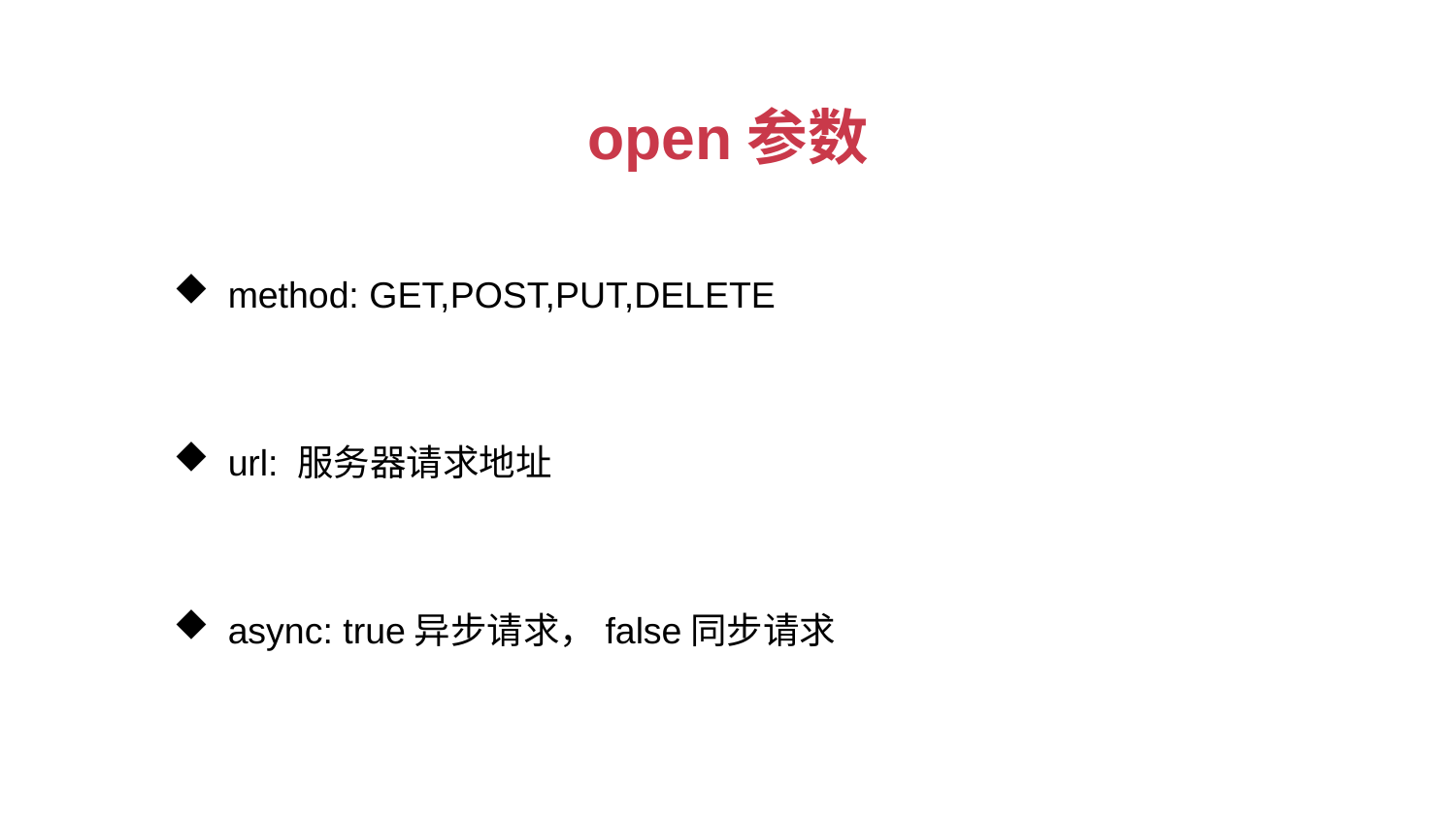

open参数
method: GET,POST,PUT,DELETE
url: 服务器请求地址
async: true异步请求，false同步请求